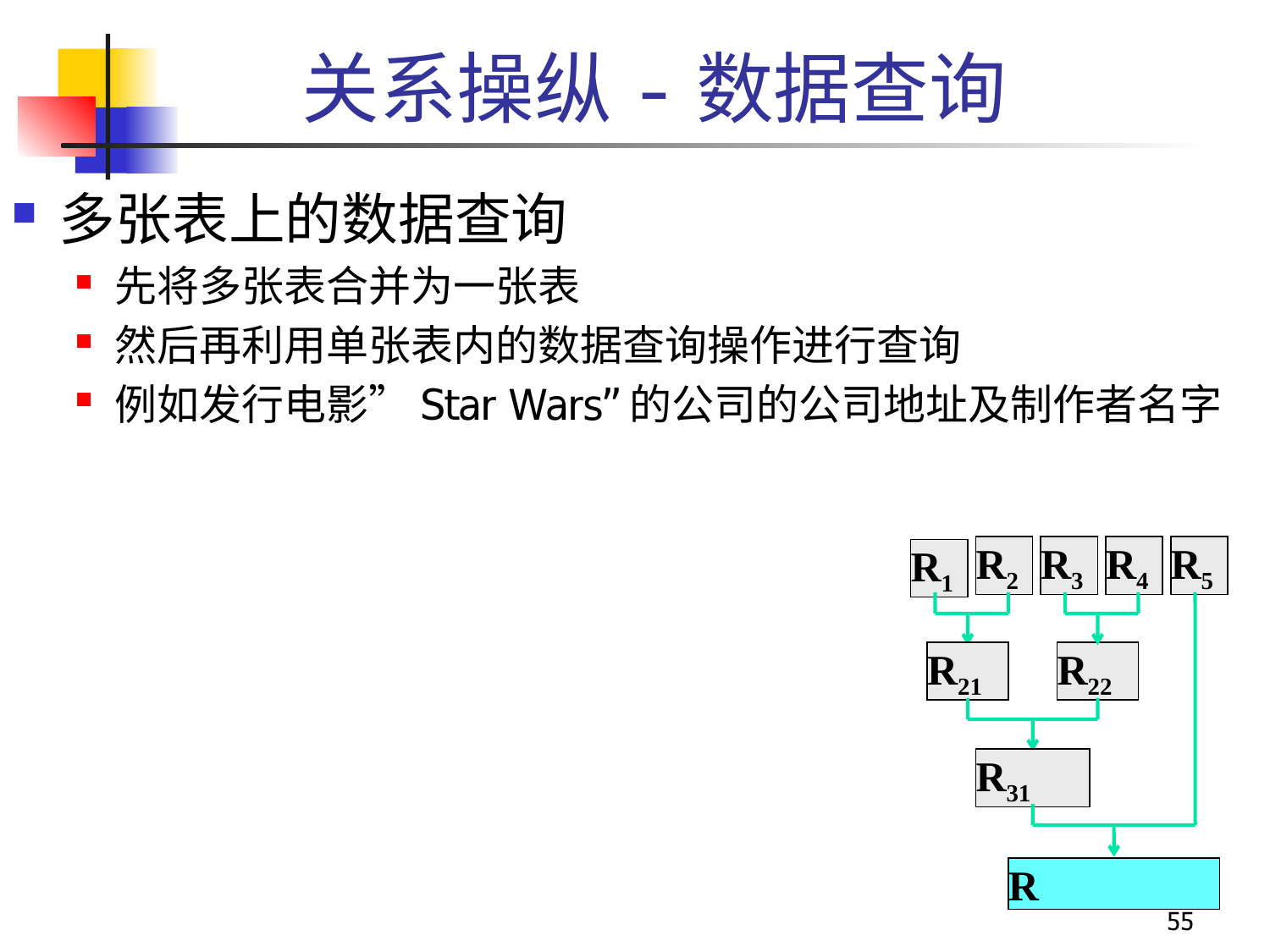

# 关系操纵-数据查询
多张表上的数据查询
先将多张表合并为一张表
然后再利用单张表内的数据查询操作进行查询
例如发行电影”Star Wars”的公司的公司地址及制作者名字

R2
R3
R4
R5
R1

R21
R22

R31

R

55